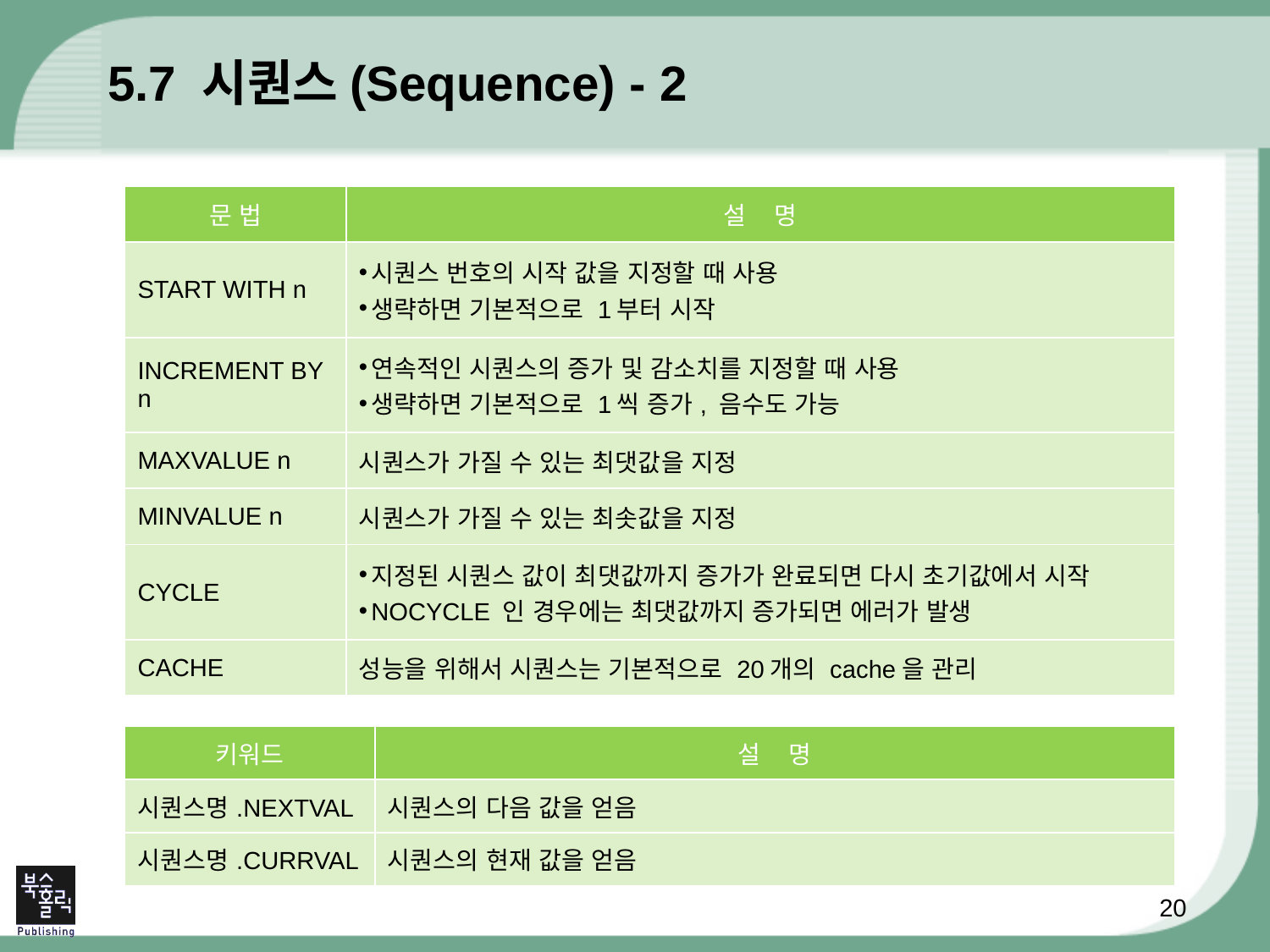

# 5.7 시퀀스(Sequence) - 2
| 문 법 | 설 명 |
| --- | --- |
| START WITH n | 시퀀스 번호의 시작 값을 지정할 때 사용 생략하면 기본적으로 1부터 시작 |
| INCREMENT BY n | 연속적인 시퀀스의 증가 및 감소치를 지정할 때 사용 생략하면 기본적으로 1씩 증가, 음수도 가능 |
| MAXVALUE n | 시퀀스가 가질 수 있는 최댓값을 지정 |
| MINVALUE n | 시퀀스가 가질 수 있는 최솟값을 지정 |
| CYCLE | 지정된 시퀀스 값이 최댓값까지 증가가 완료되면 다시 초기값에서 시작 NOCYCLE 인 경우에는 최댓값까지 증가되면 에러가 발생 |
| CACHE | 성능을 위해서 시퀀스는 기본적으로 20개의 cache을 관리 |
| 키워드 | 설 명 |
| --- | --- |
| 시퀀스명.NEXTVAL | 시퀀스의 다음 값을 얻음 |
| 시퀀스명.CURRVAL | 시퀀스의 현재 값을 얻음 |
20